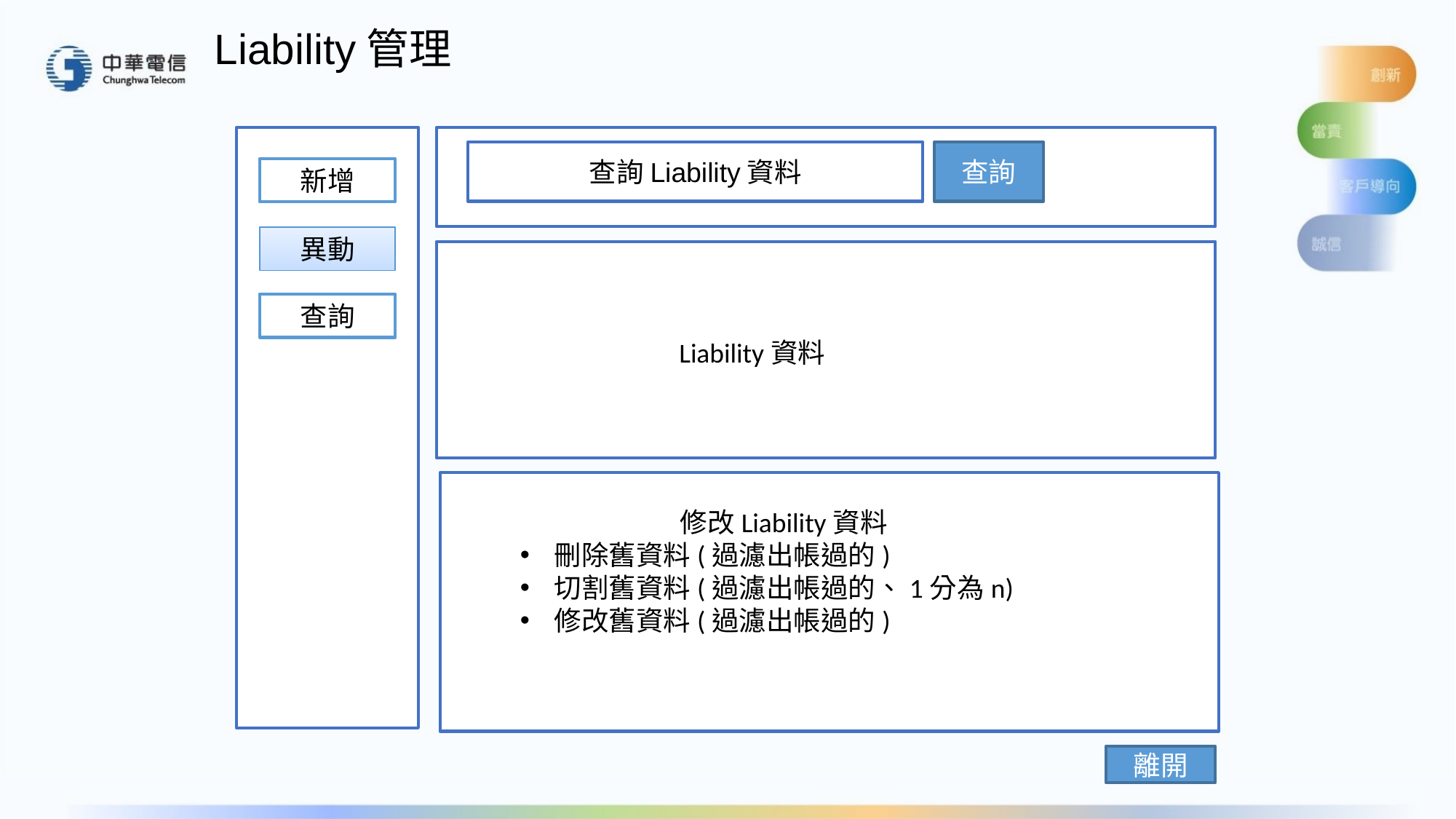

# Liability管理

查詢Liability資料
查詢
新增
異動

查詢
Liability資料

修改Liability資料
刪除舊資料(過濾出帳過的)
切割舊資料(過濾出帳過的、1分為n)
修改舊資料(過濾出帳過的)

離開